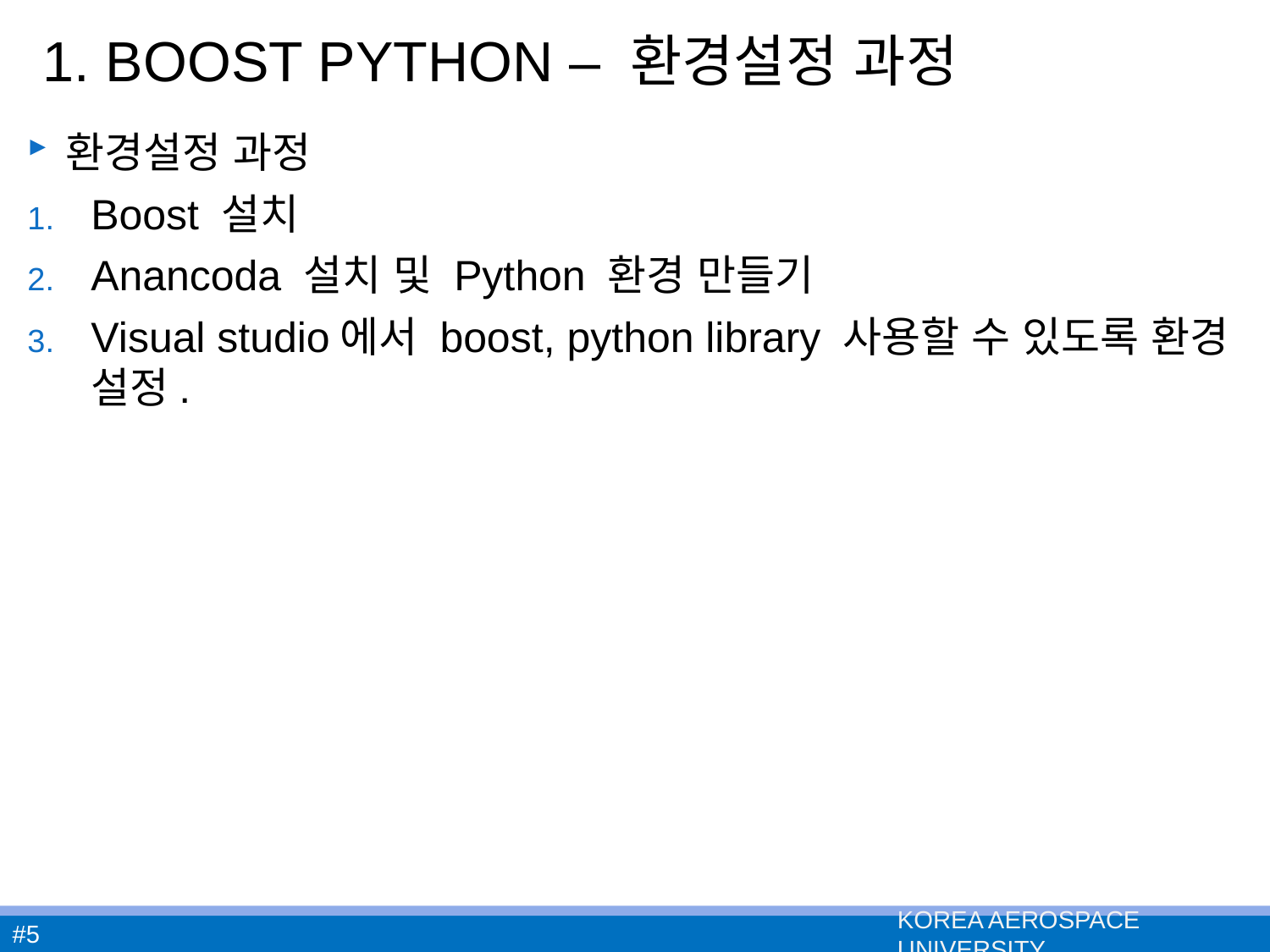

# 1. Boost python – 환경설정 과정
환경설정 과정
Boost 설치
Anancoda 설치 및 Python 환경 만들기
Visual studio에서 boost, python library 사용할 수 있도록 환경 설정.

#5